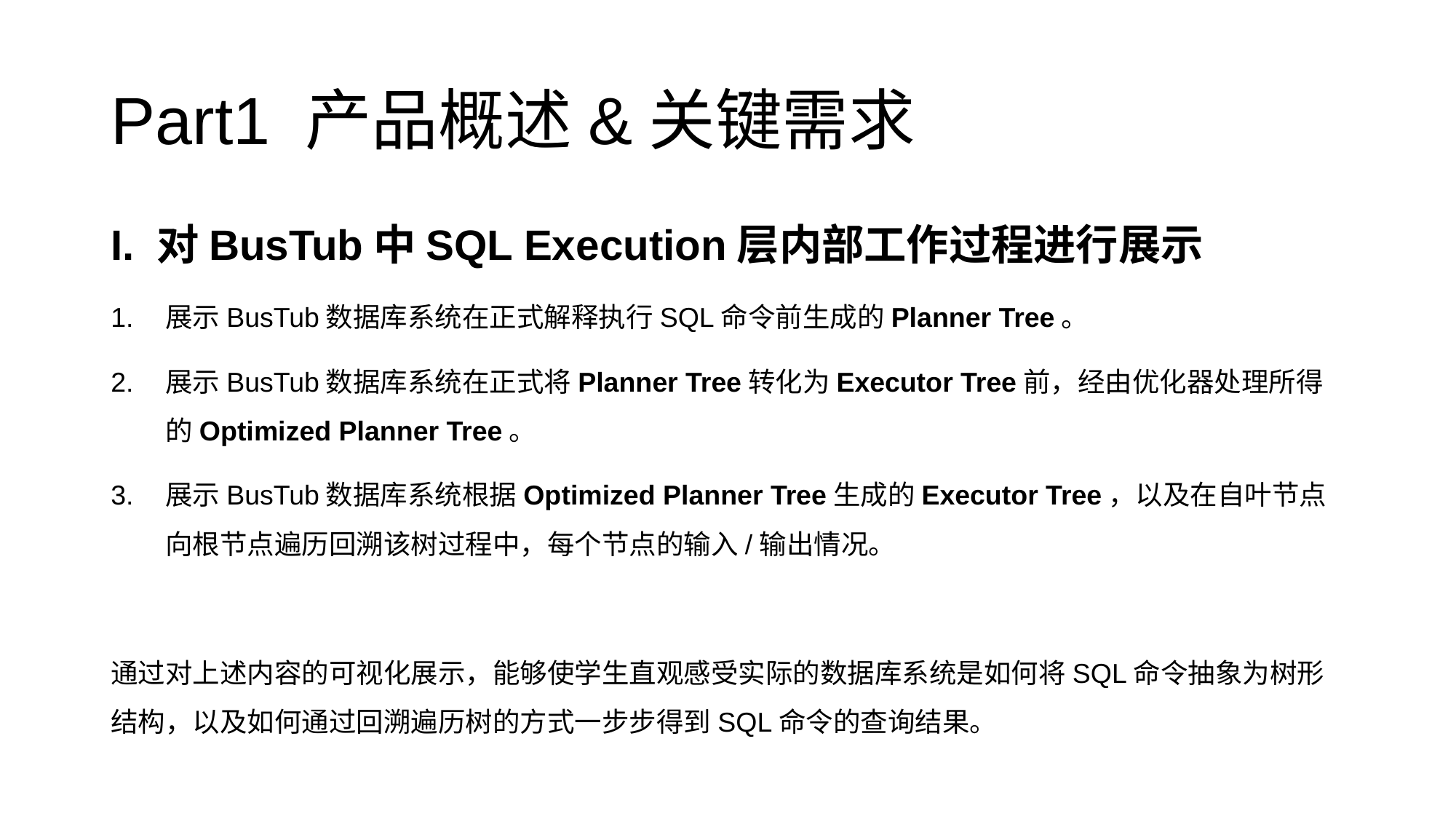

# Part1 产品概述&关键需求
I. 对BusTub中SQL Execution层内部工作过程进行展示
展示BusTub数据库系统在正式解释执行SQL命令前生成的Planner Tree。
展示BusTub数据库系统在正式将Planner Tree转化为Executor Tree前，经由优化器处理所得的Optimized Planner Tree。
展示BusTub数据库系统根据Optimized Planner Tree生成的Executor Tree，以及在自叶节点向根节点遍历回溯该树过程中，每个节点的输入/输出情况。

通过对上述内容的可视化展示，能够使学生直观感受实际的数据库系统是如何将SQL命令抽象为树形结构，以及如何通过回溯遍历树的方式一步步得到SQL命令的查询结果。